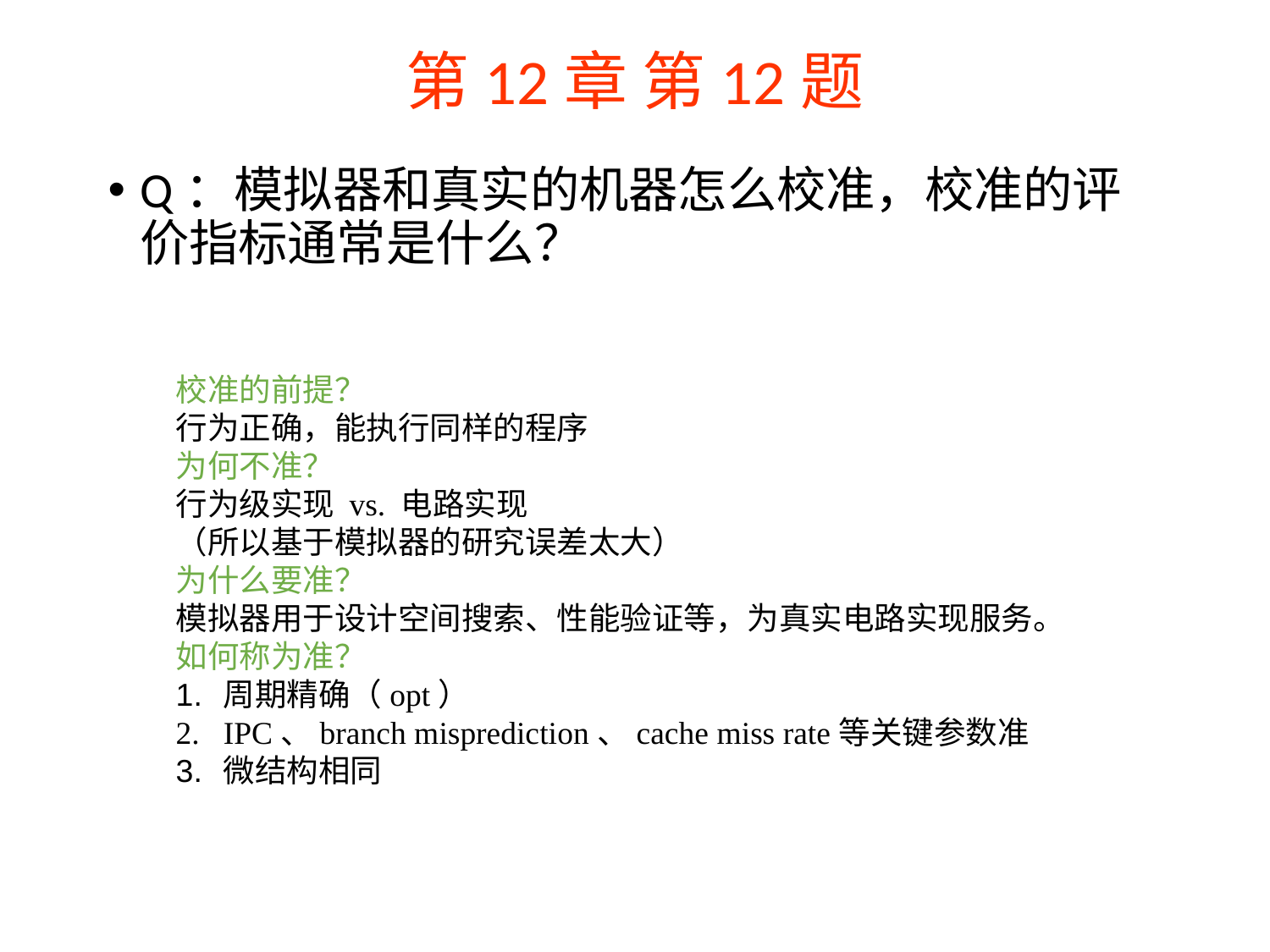

# 第12章 第12题
Q：模拟器和真实的机器怎么校准，校准的评价指标通常是什么？

校准的前提？
行为正确，能执行同样的程序
为何不准？
行为级实现 vs. 电路实现
（所以基于模拟器的研究误差太大）
为什么要准？
模拟器用于设计空间搜索、性能验证等，为真实电路实现服务。
如何称为准？
周期精确（opt）
IPC、branch misprediction、cache miss rate等关键参数准
微结构相同